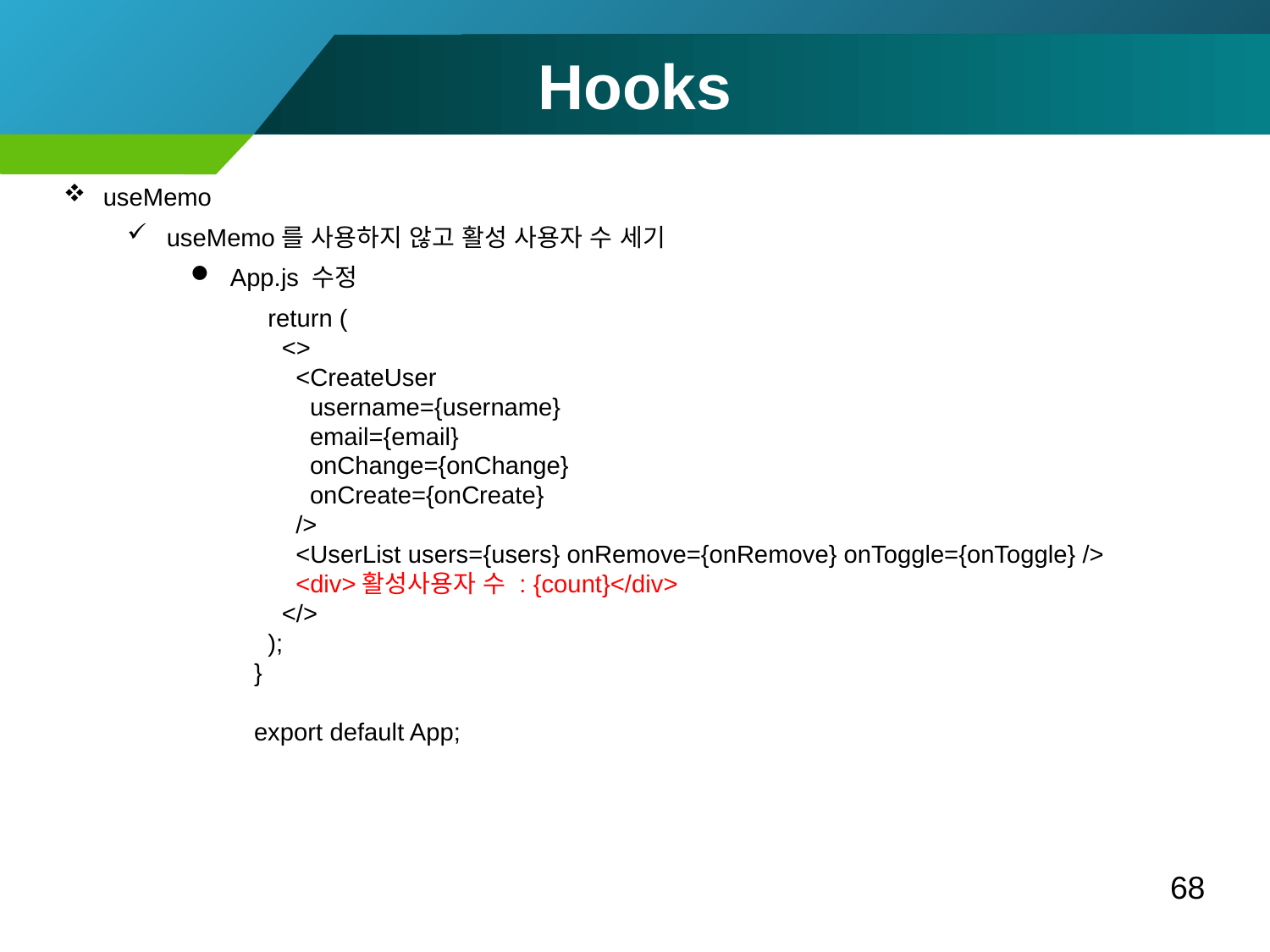

Hooks
useMemo
useMemo를 사용하지 않고 활성 사용자 수 세기
App.js 수정
  return (
    <>
      <CreateUser
        username={username}
        email={email}
        onChange={onChange}
        onCreate={onCreate}
      />
      <UserList users={users} onRemove={onRemove} onToggle={onToggle} />
      <div>활성사용자 수 : {count}</div>
    </>
  );
}

export default App;
68